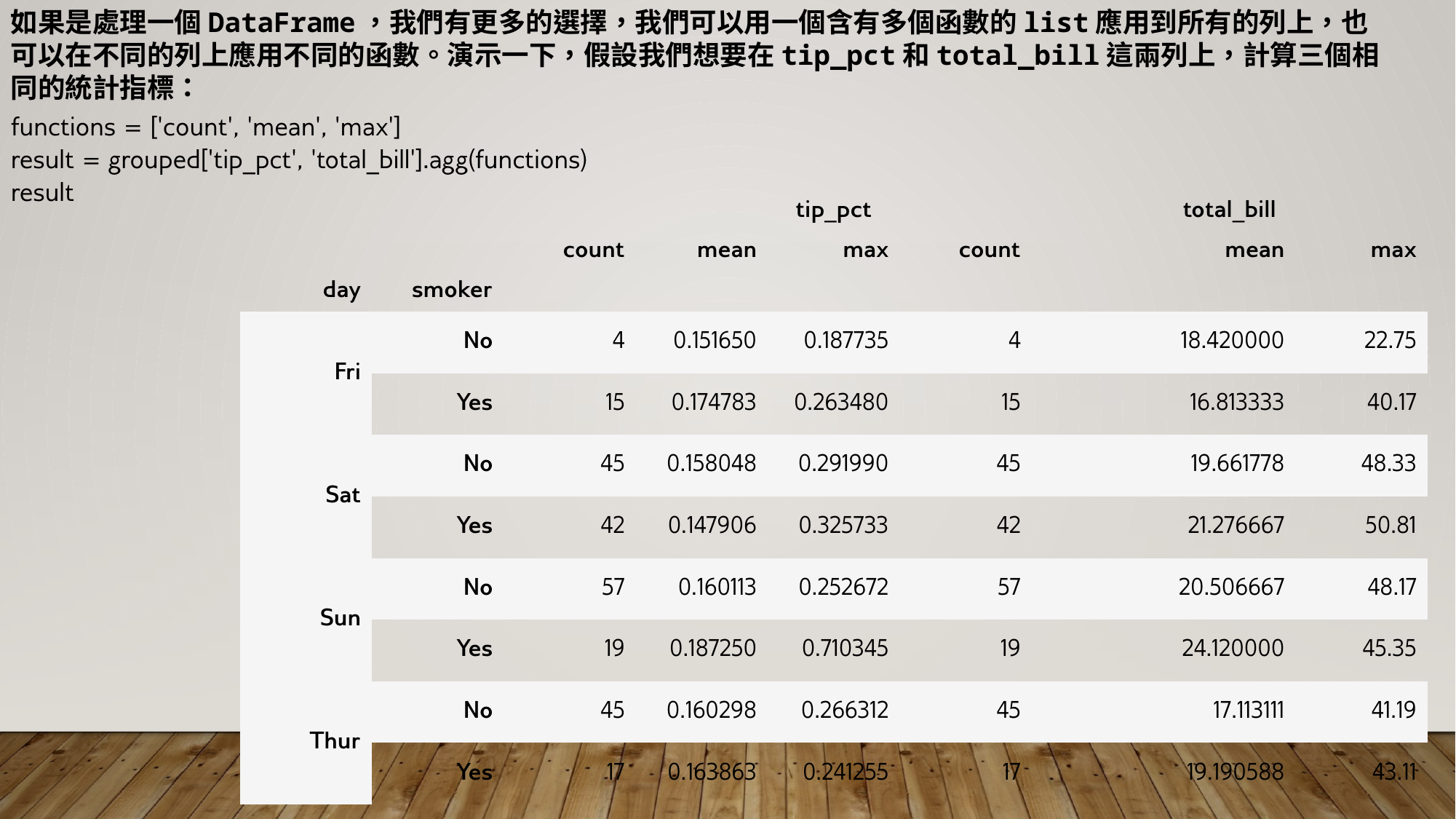

如果是處理一個DataFrame，我們有更多的選擇，我們可以用一個含有多個函數的list應用到所有的列上，也可以在不同的列上應用不同的函數。演示一下，假設我們想要在tip_pct和total_bill這兩列上，計算三個相同的統計指標：
functions = ['count', 'mean', 'max']
result = grouped['tip_pct', 'total_bill'].agg(functions)
result
|  |  |  | tip\_pct |  |  | total\_bill |  |  |
| --- | --- | --- | --- | --- | --- | --- | --- | --- |
|  |  | count | mean | max | count |  | mean | max |
| day | smoker |  |  |  |  |  |  |  |
| Fri | No | 4 | 0.151650 | 0.187735 | 4 |  | 18.420000 | 22.75 |
|  | Yes | 15 | 0.174783 | 0.263480 | 15 |  | 16.813333 | 40.17 |
| Sat | No | 45 | 0.158048 | 0.291990 | 45 |  | 19.661778 | 48.33 |
|  | Yes | 42 | 0.147906 | 0.325733 | 42 |  | 21.276667 | 50.81 |
| Sun | No | 57 | 0.160113 | 0.252672 | 57 |  | 20.506667 | 48.17 |
|  | Yes | 19 | 0.187250 | 0.710345 | 19 |  | 24.120000 | 45.35 |
| Thur | No | 45 | 0.160298 | 0.266312 | 45 |  | 17.113111 | 41.19 |
|  | Yes | 17 | 0.163863 | 0.241255 | 17 |  | 19.190588 | 43.11 |